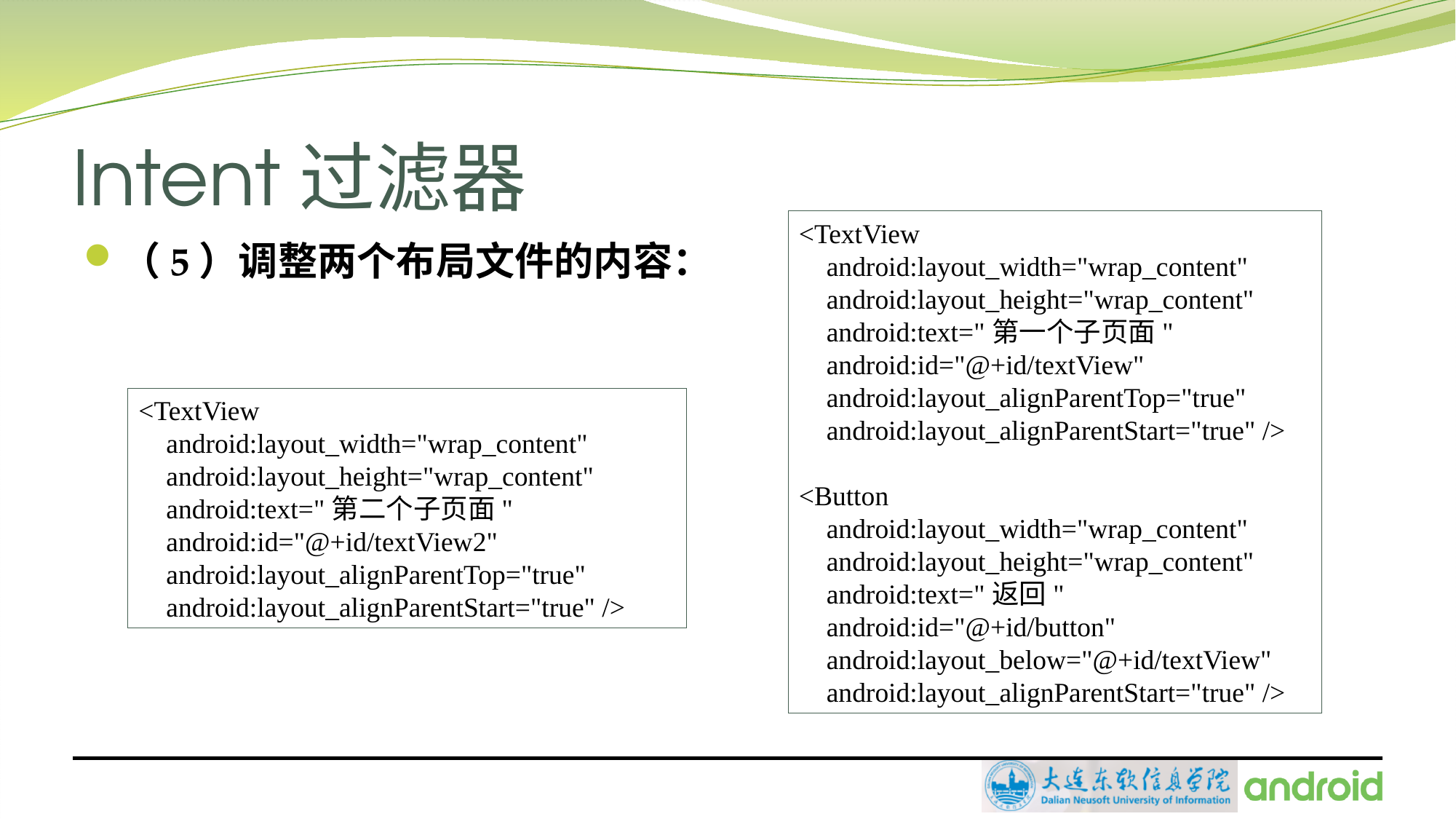

# Intent过滤器
<TextView
    android:layout_width="wrap_content"
    android:layout_height="wrap_content"
    android:text="第一个子页面"
    android:id="@+id/textView"
    android:layout_alignParentTop="true"
    android:layout_alignParentStart="true" />
<Button
    android:layout_width="wrap_content"
    android:layout_height="wrap_content"
    android:text="返回"
    android:id="@+id/button"
    android:layout_below="@+id/textView"
    android:layout_alignParentStart="true" />
（5）调整两个布局文件的内容：
<TextView
    android:layout_width="wrap_content"
    android:layout_height="wrap_content"
    android:text="第二个子页面"
    android:id="@+id/textView2"
    android:layout_alignParentTop="true"
    android:layout_alignParentStart="true" />